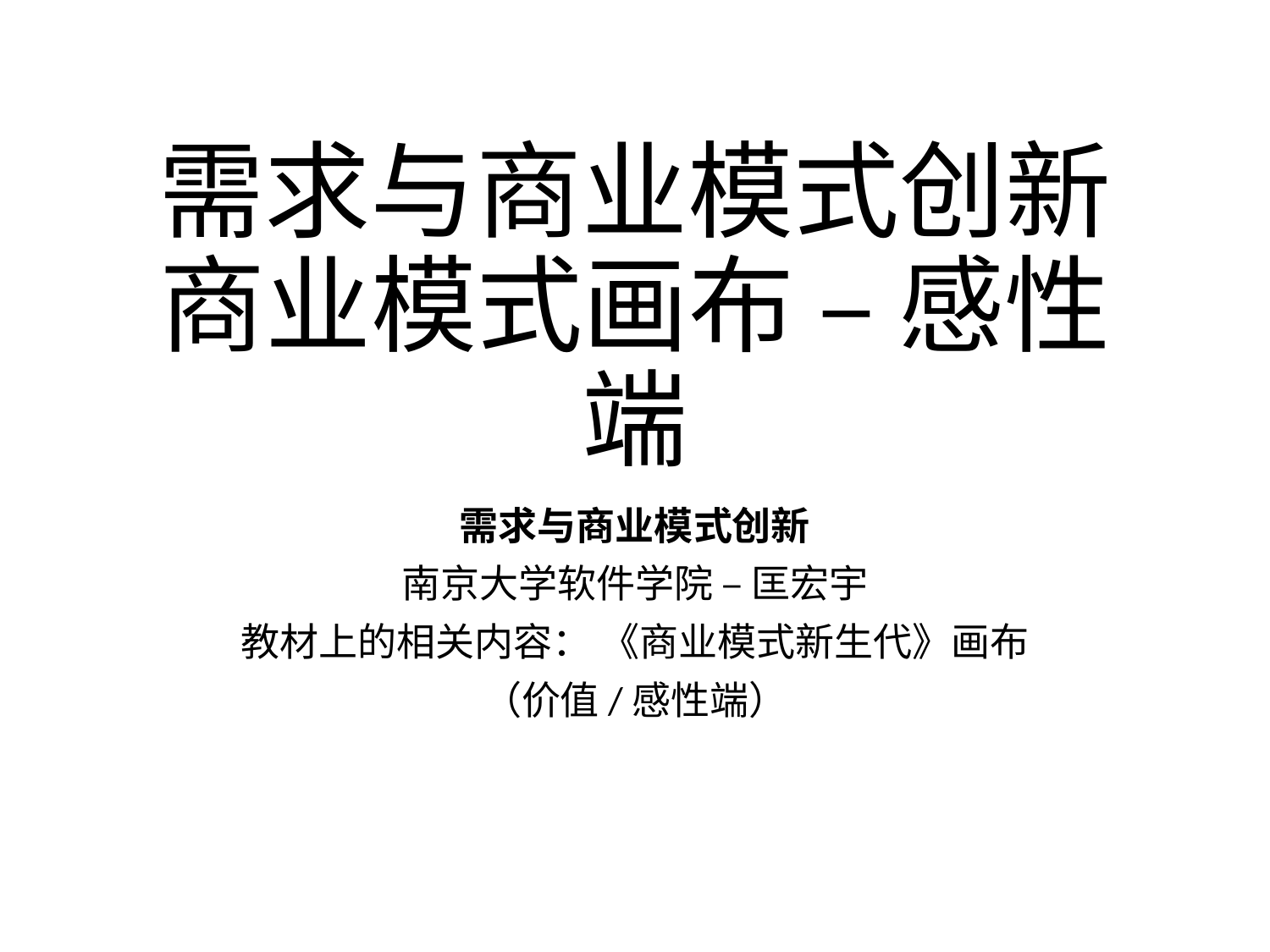

# 需求与商业模式创新 商业模式画布 – 感性端
需求与商业模式创新
南京大学软件学院 – 匡宏宇
教材上的相关内容： 《商业模式新生代》画布
（价值/感性端）